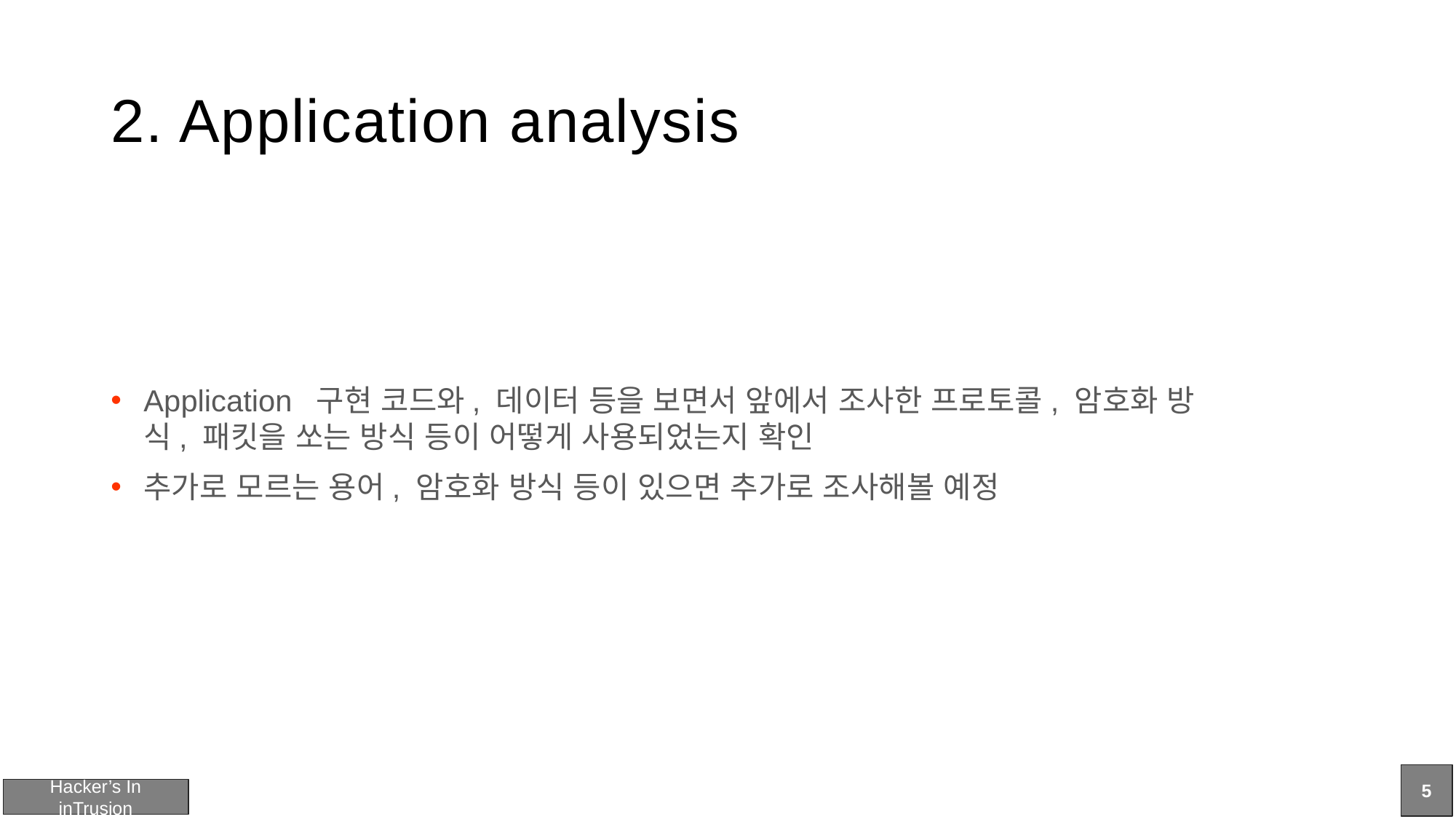

# 2. Application analysis
Application  구현 코드와, 데이터 등을 보면서 앞에서 조사한 프로토콜, 암호화 방식, 패킷을 쏘는 방식 등이 어떻게 사용되었는지 확인
추가로 모르는 용어, 암호화 방식 등이 있으면 추가로 조사해볼 예정

5
Hacker’s In inTrusion